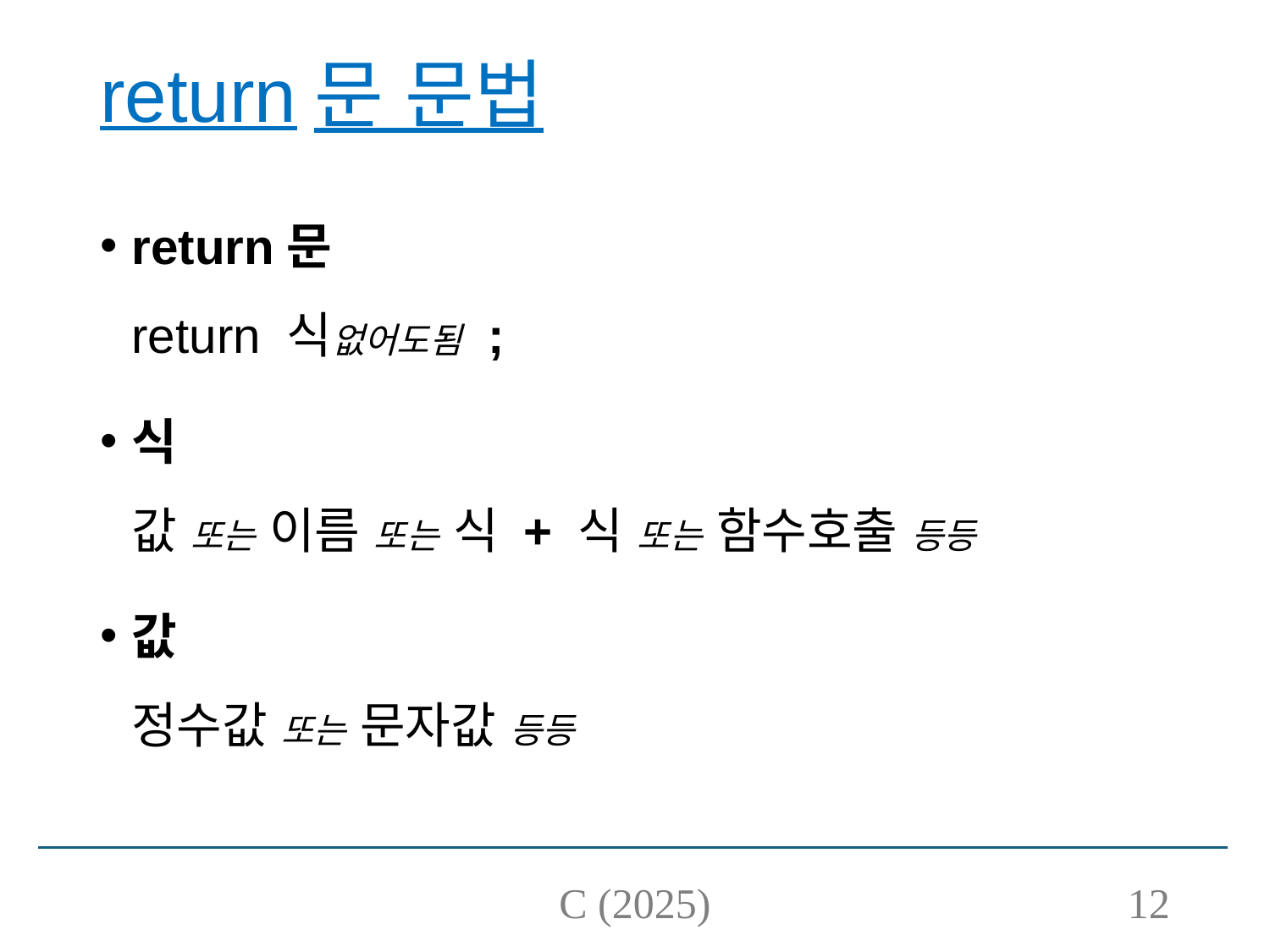

# return문 문법
return문
return 식없어도됨 ;
식
값 또는 이름 또는 식 + 식 또는 함수호출 등등
값
정수값 또는 문자값 등등
C (2025)
12